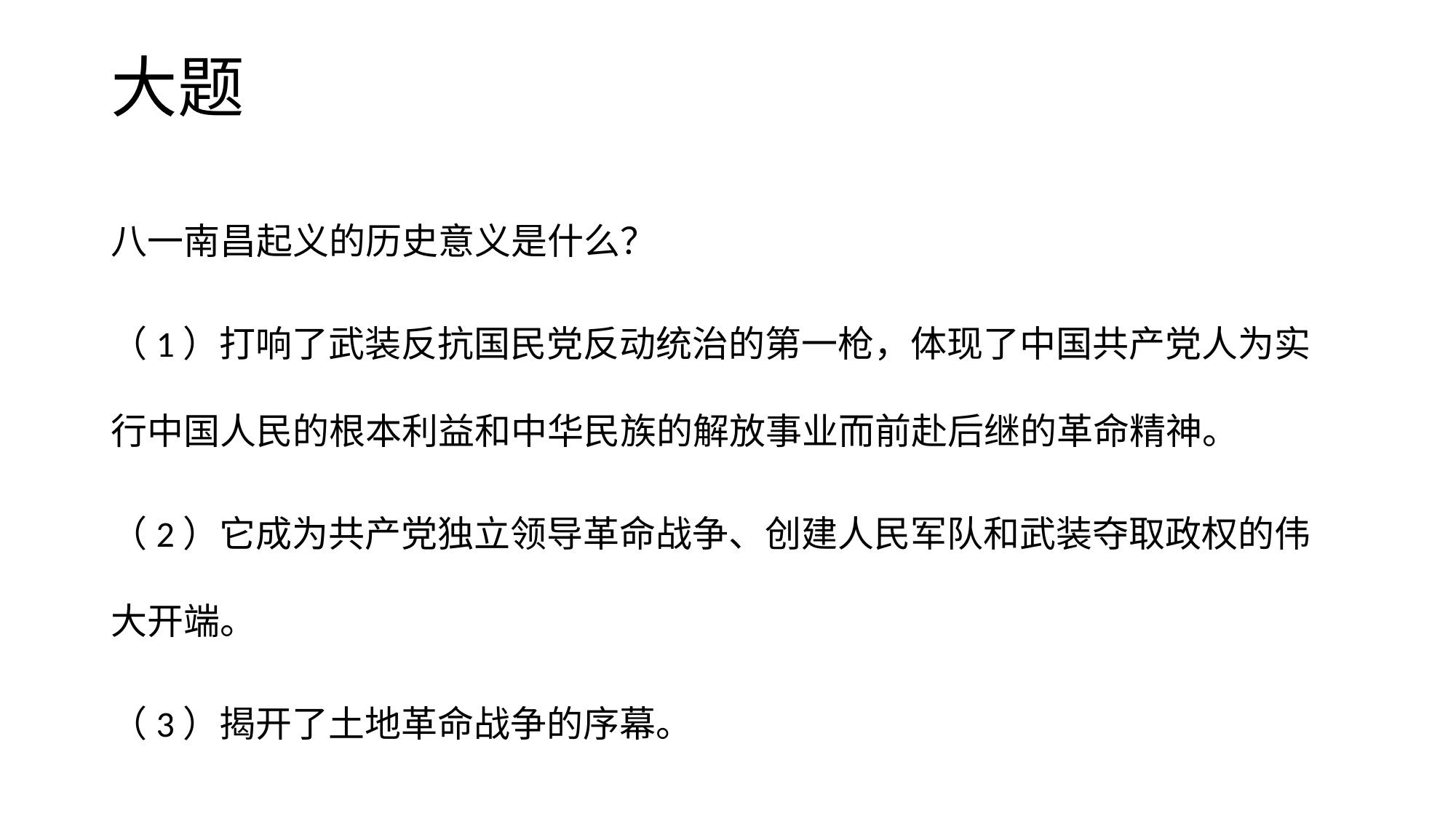

# 大题
八一南昌起义的历史意义是什么？
（1）打响了武装反抗国民党反动统治的第一枪，体现了中国共产党人为实行中国人民的根本利益和中华民族的解放事业而前赴后继的革命精神。
（2）它成为共产党独立领导革命战争、创建人民军队和武装夺取政权的伟大开端。
（3）揭开了土地革命战争的序幕。